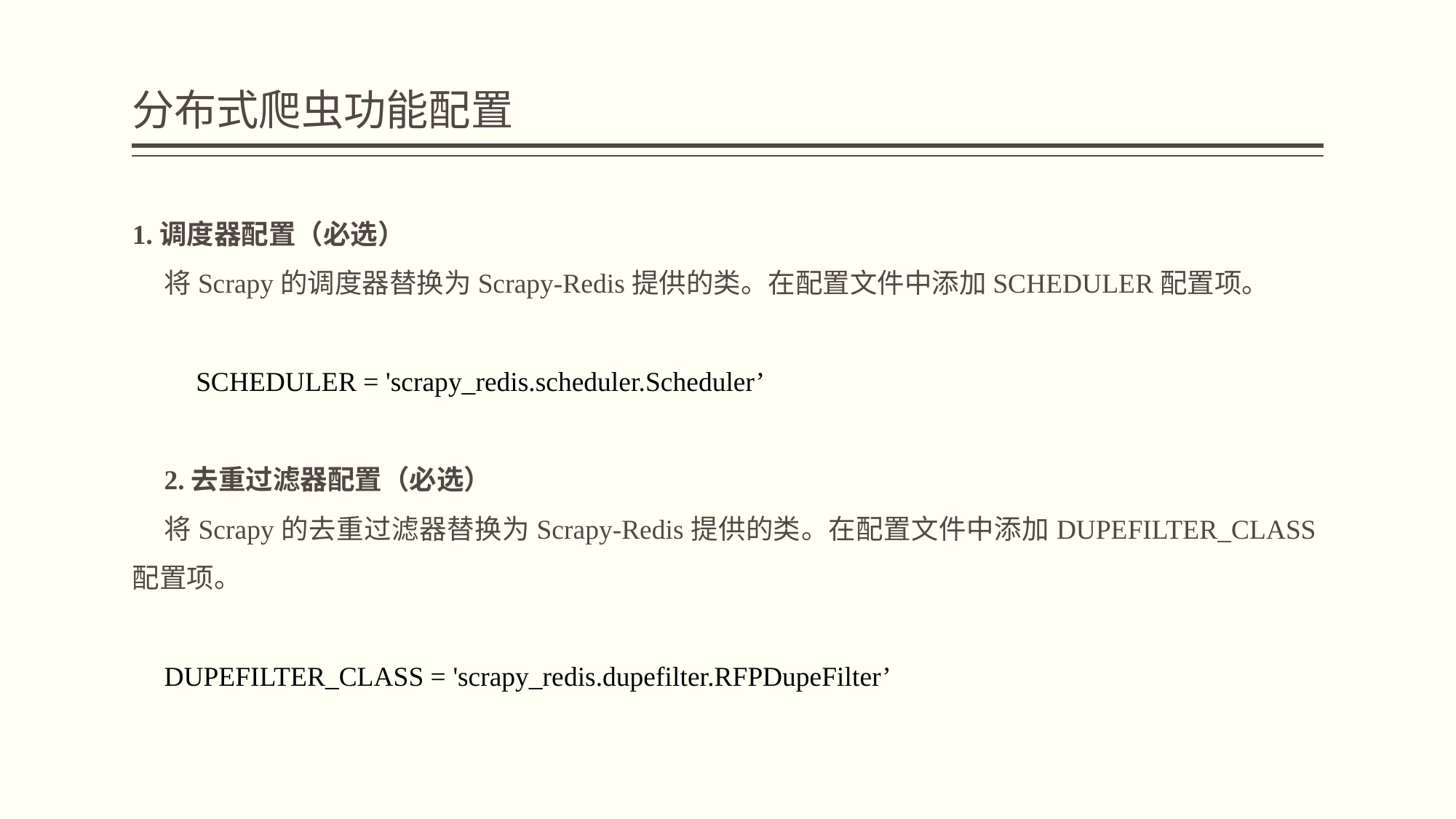

# 分布式爬虫功能配置
1.调度器配置（必选）
将Scrapy的调度器替换为Scrapy-Redis提供的类。在配置文件中添加SCHEDULER配置项。

SCHEDULER = 'scrapy_redis.scheduler.Scheduler’

2.去重过滤器配置（必选）
将Scrapy的去重过滤器替换为Scrapy-Redis提供的类。在配置文件中添加DUPEFILTER_CLASS配置项。

DUPEFILTER_CLASS = 'scrapy_redis.dupefilter.RFPDupeFilter’